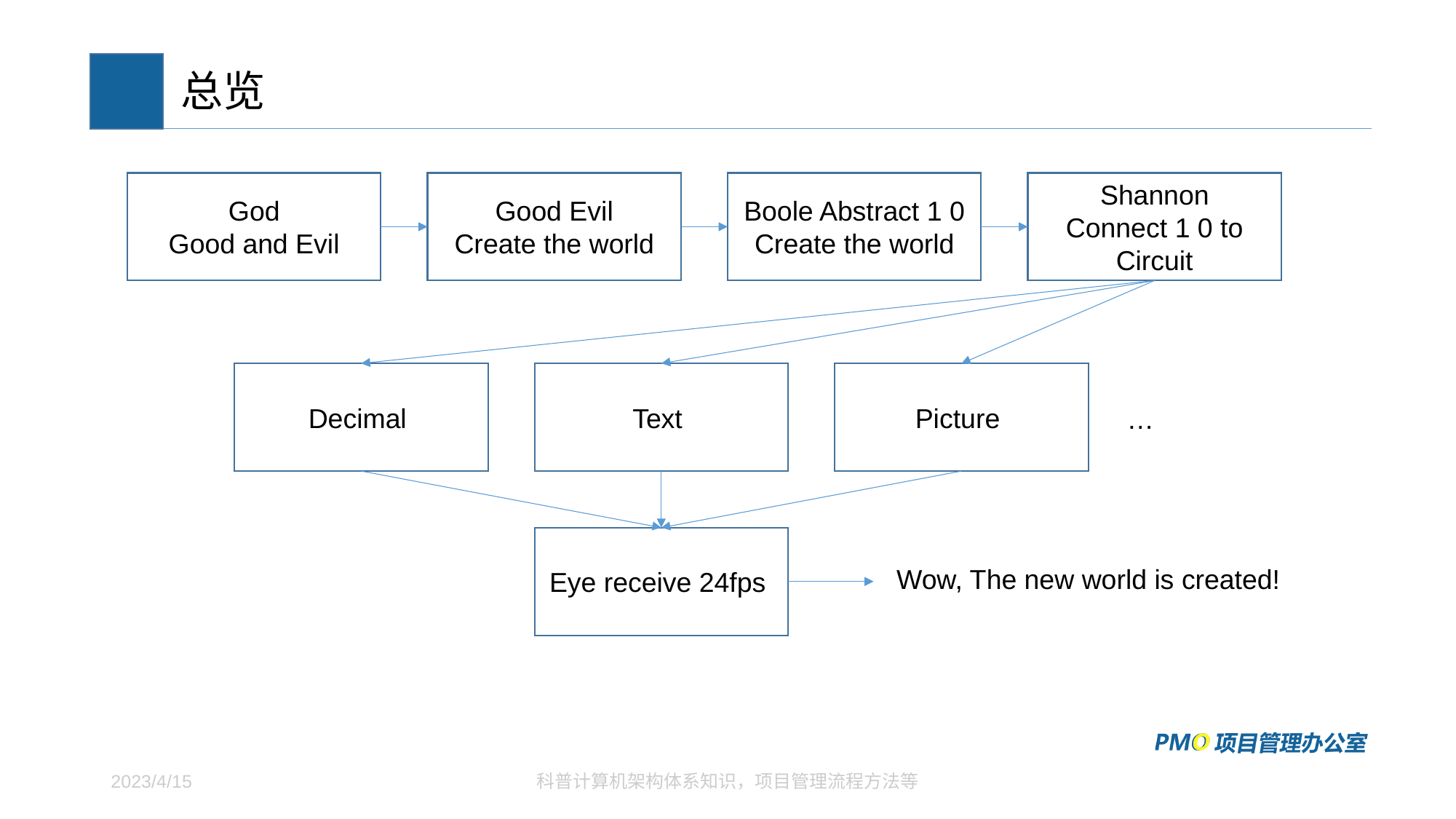

# 总览
God
Good and Evil
Good Evil
Create the world
Boole Abstract 1 0
Create the world
Shannon
Connect 1 0 to Circuit
Decimal
Text
Picture
…
Eye receive 24fps
Wow, The new world is created!
2023/4/15
科普计算机架构体系知识，项目管理流程方法等